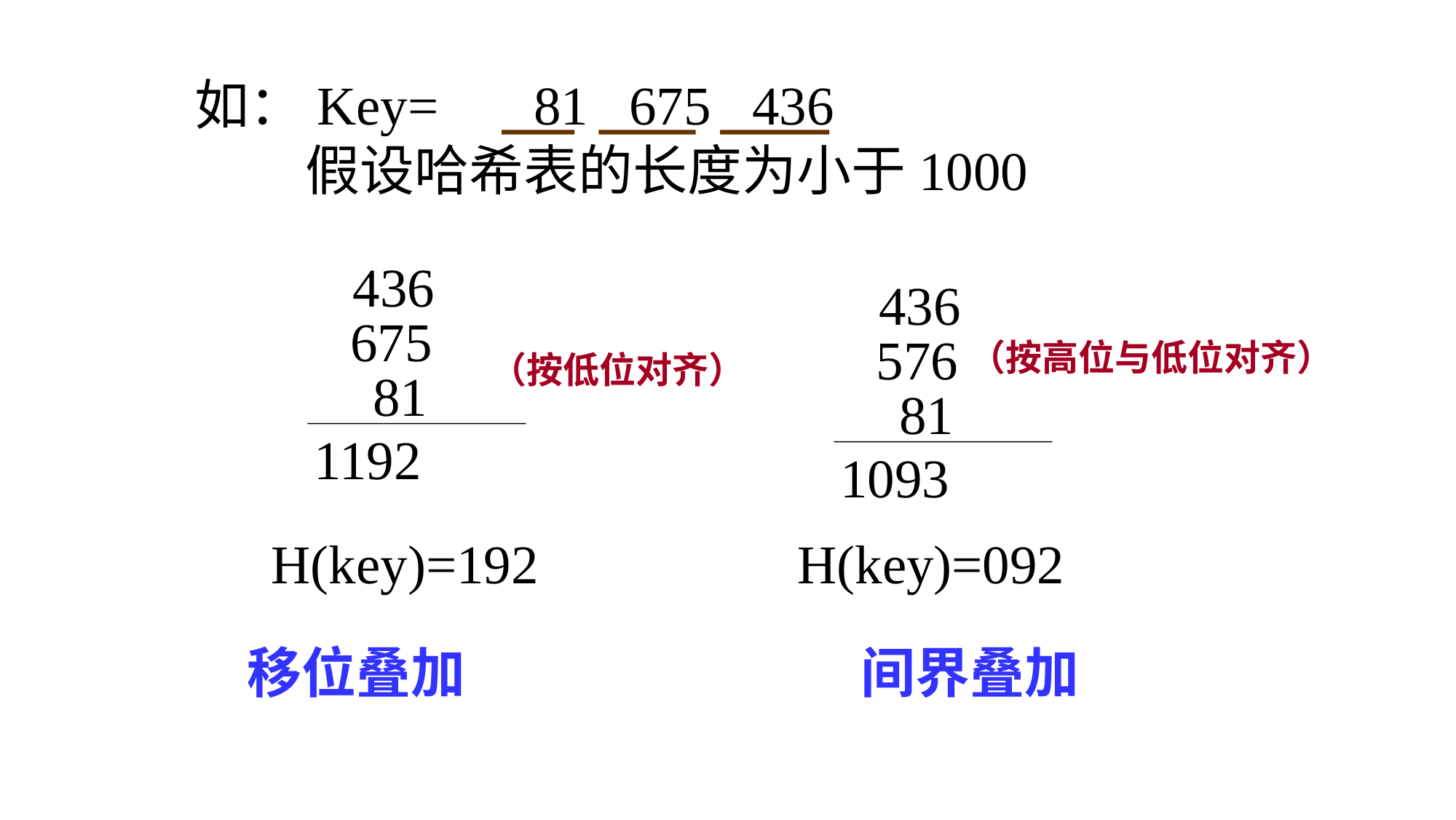

如：Key=       81   675   436
        假设哈希表的长度为小于1000

436
436
675
576
（按高位与低位对齐）
（按低位对齐）
   81
   81
1192

1093

H(key)=192
H(key)=092
间界叠加
移位叠加